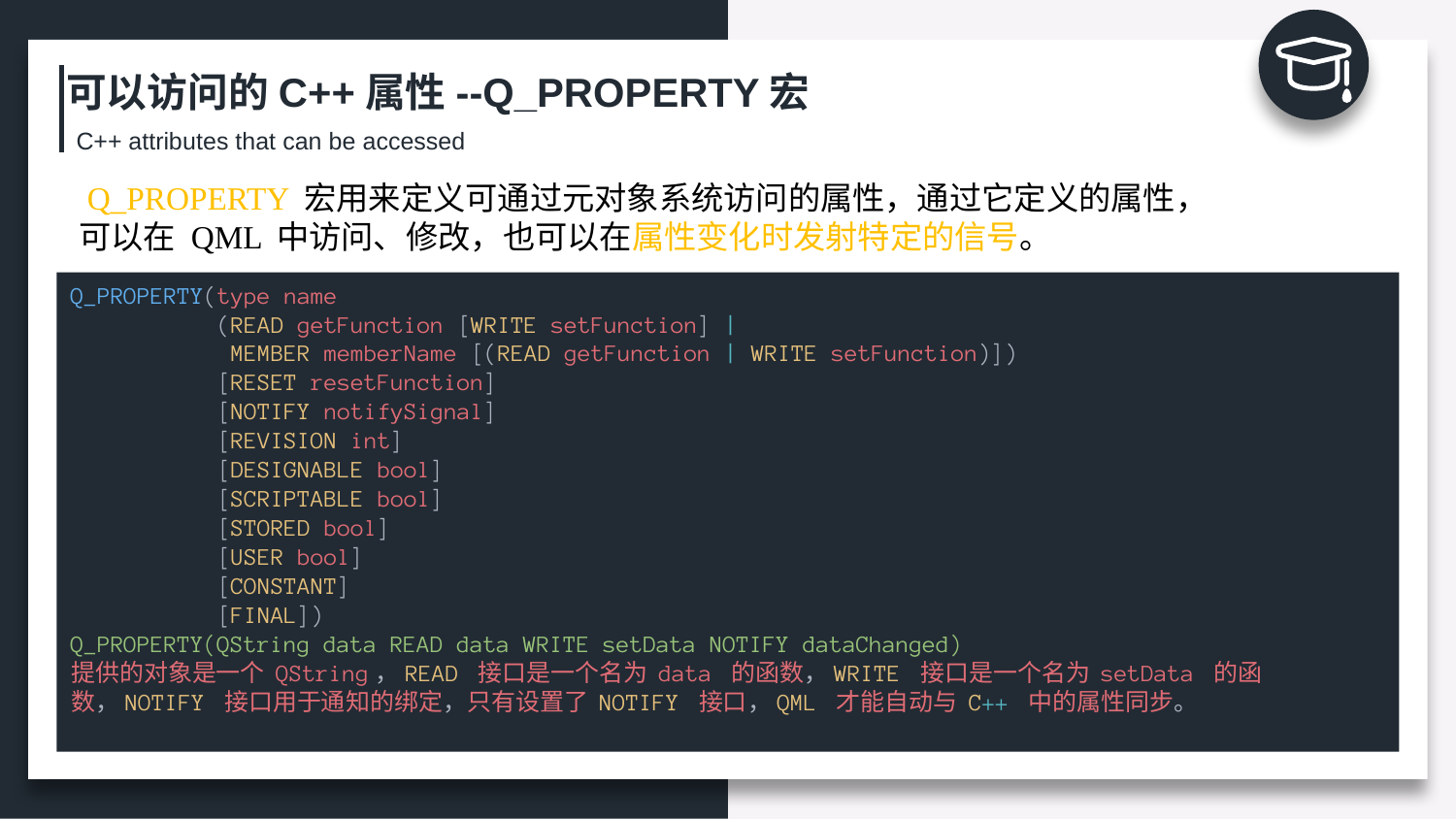

可以访问的C++属性--Q_PROPERTY宏
C++ attributes that can be accessed
 Q_PROPERTY 宏用来定义可通过元对象系统访问的属性，通过它定义的属性，
可以在 QML 中访问、修改，也可以在属性变化时发射特定的信号。
Q_PROPERTY(type name
           (READ getFunction [WRITE setFunction] |
            MEMBER memberName [(READ getFunction | WRITE setFunction)])
           [RESET resetFunction]
           [NOTIFY notifySignal]
           [REVISION int]
           [DESIGNABLE bool]
           [SCRIPTABLE bool]
           [STORED bool]
           [USER bool]
           [CONSTANT]
           [FINAL])
Q_PROPERTY(QString data READ data WRITE setData NOTIFY dataChanged)
提供的对象是一个 QString，READ 接口是一个名为 data 的函数，WRITE 接口是一个名为 setData 的函数，NOTIFY 接口用于通知的绑定，只有设置了 NOTIFY 接口，QML 才能自动与 C++ 中的属性同步。